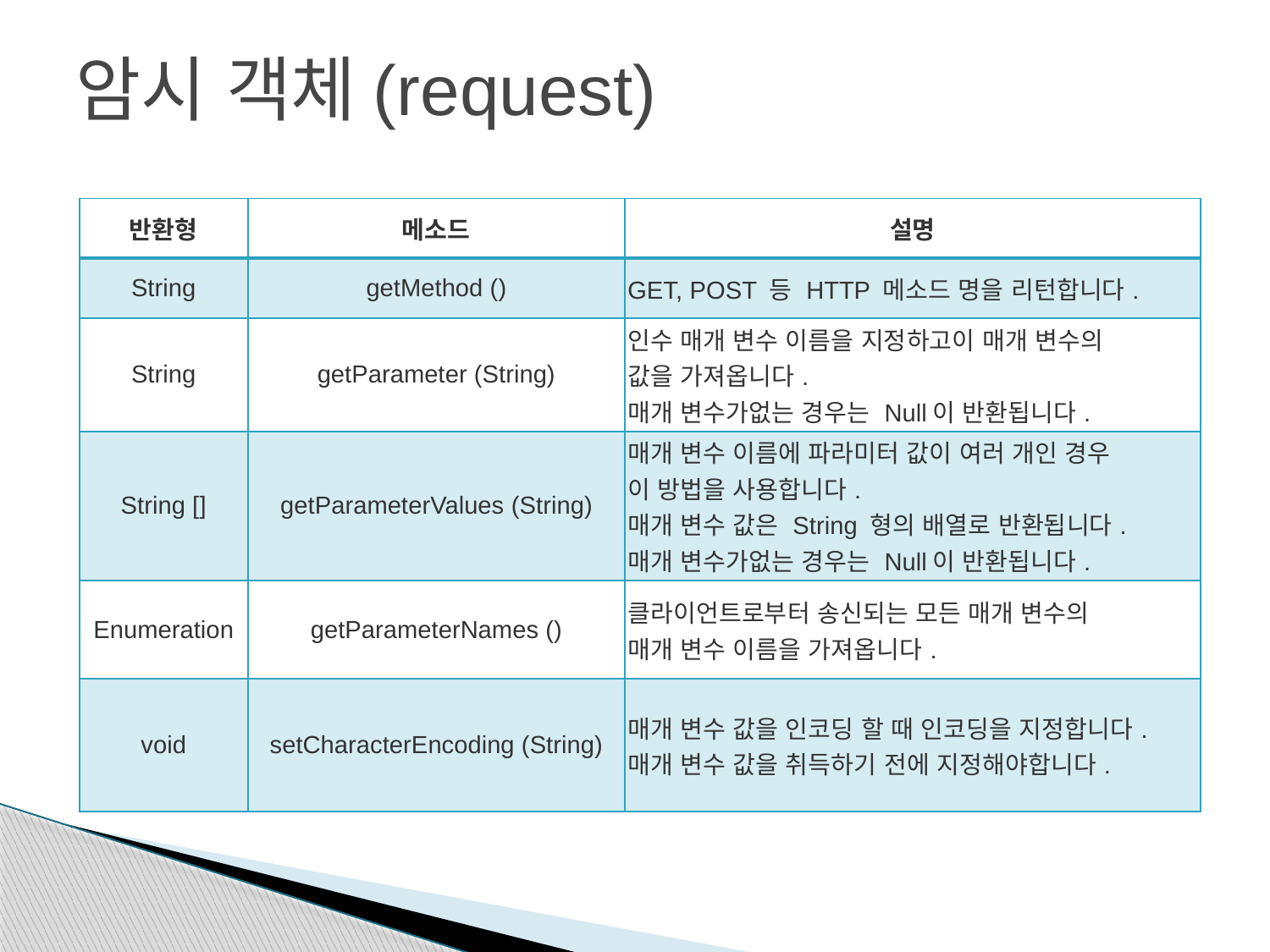

# 암시 객체(request)

| 반환형 | 메소드 | 설명 |
| --- | --- | --- |
| String | getMethod () | GET, POST 등 HTTP 메소드 명을 리턴합니다. |
| String | getParameter (String) | 인수 매개 변수 이름을 지정하고이 매개 변수의 값을 가져옵니다.  매개 변수가없는 경우는 Null이 반환됩니다. |
| String [] | getParameterValues​​ (String) | 매개 변수 이름에 파라미터 값이 여러 개인 경우 이 방법을 사용합니다.  매개 변수 값은 String 형의 배열로 반환됩니다.  매개 변수가없는 경우는 Null이 반환됩니다. |
| Enumeration | getParameterNames () | 클라이언트로부터 송신되는 모든 매개 변수의 매개 변수 이름을 가져옵니다. |
| void | setCharacterEncoding (String) | 매개 변수 값을 인코딩 할 때 인코딩을 지정합니다.  매개 변수 값을 취득하기 전에 지정해야합니다. |